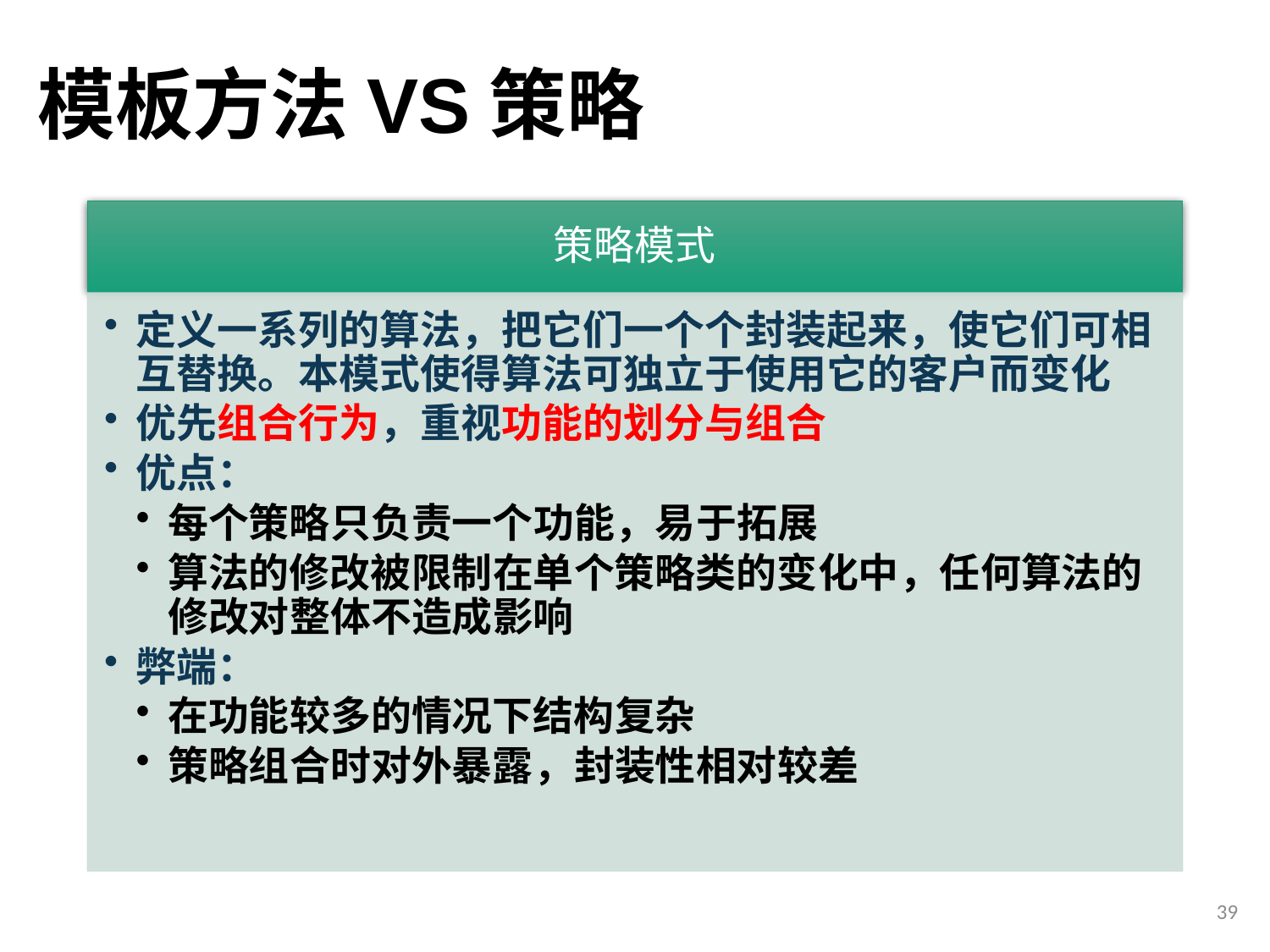

# 模板方法VS策略
策略模式
定义一系列的算法，把它们一个个封装起来，使它们可相互替换。本模式使得算法可独立于使用它的客户而变化
优先组合行为，重视功能的划分与组合
优点：
每个策略只负责一个功能，易于拓展
算法的修改被限制在单个策略类的变化中，任何算法的修改对整体不造成影响
弊端：
在功能较多的情况下结构复杂
策略组合时对外暴露，封装性相对较差
39